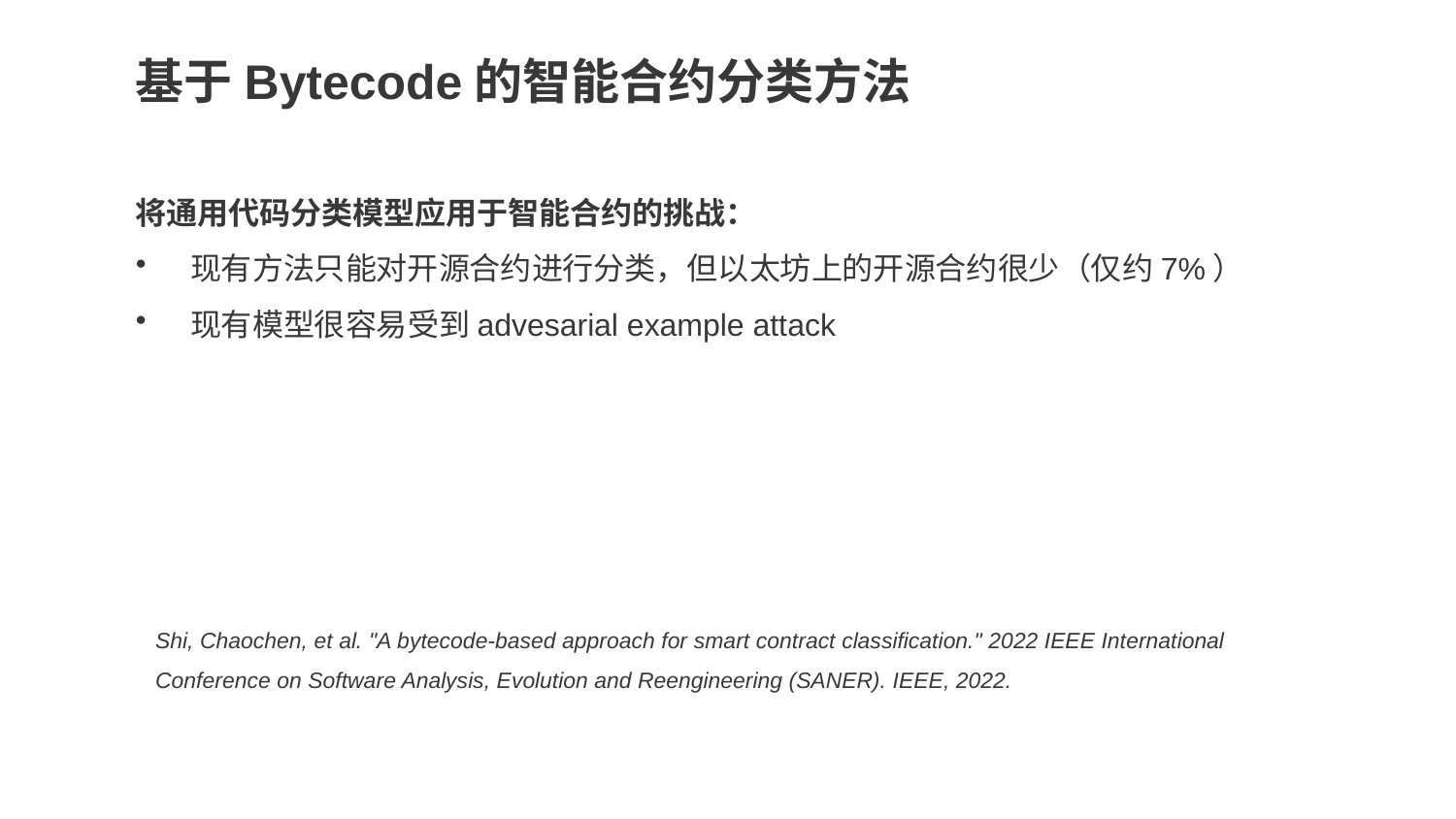

基于Bytecode的智能合约分类方法
将通用代码分类模型应用于智能合约的挑战：
现有方法只能对开源合约进行分类，但以太坊上的开源合约很少（仅约7%）
现有模型很容易受到advesarial example attack
Shi, Chaochen, et al. "A bytecode-based approach for smart contract classification." 2022 IEEE International Conference on Software Analysis, Evolution and Reengineering (SANER). IEEE, 2022.